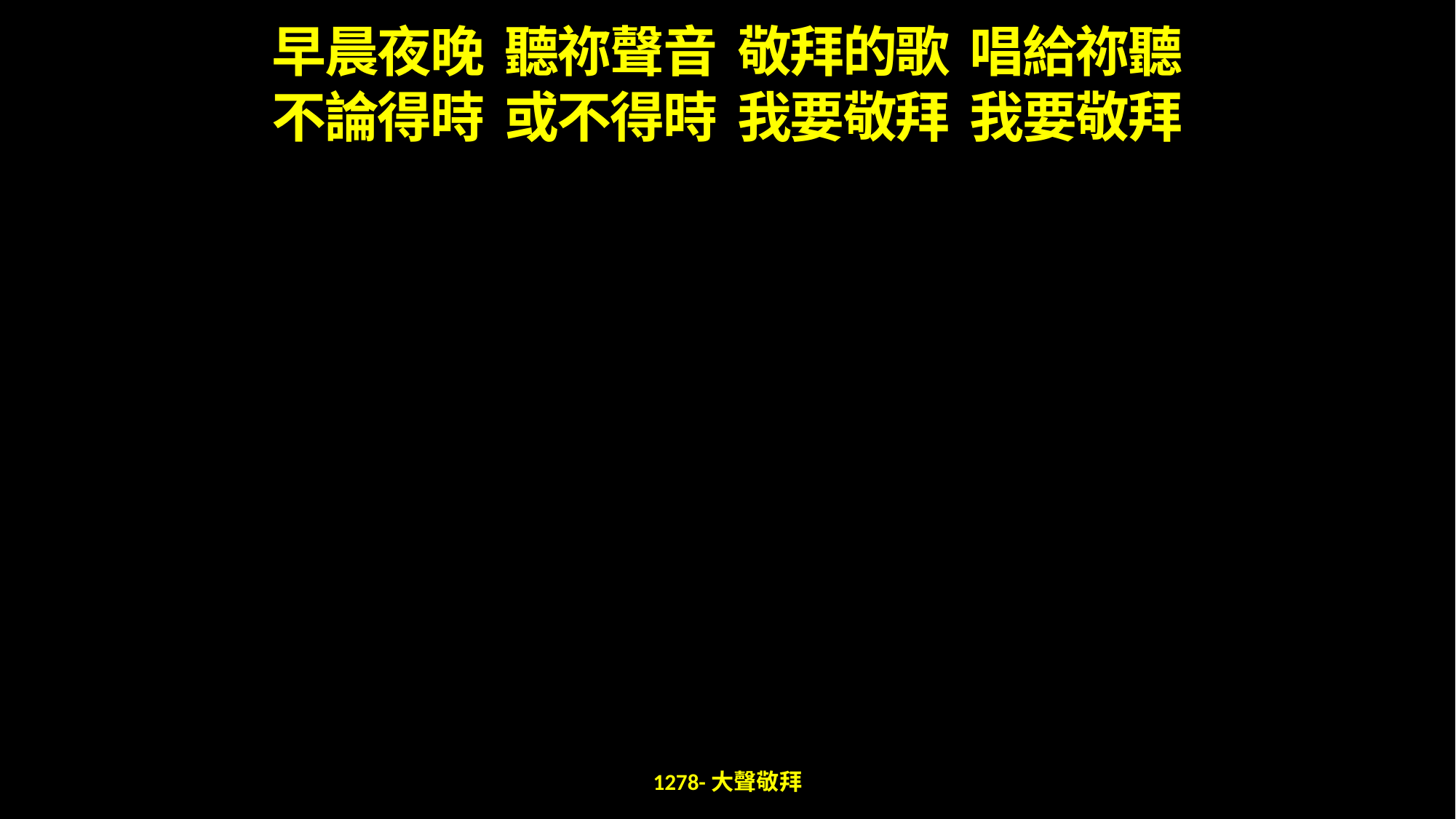

早晨夜晚  聽祢聲音  敬拜的歌  唱給祢聽
不論得時  或不得時  我要敬拜  我要敬拜
1278-大聲敬拜